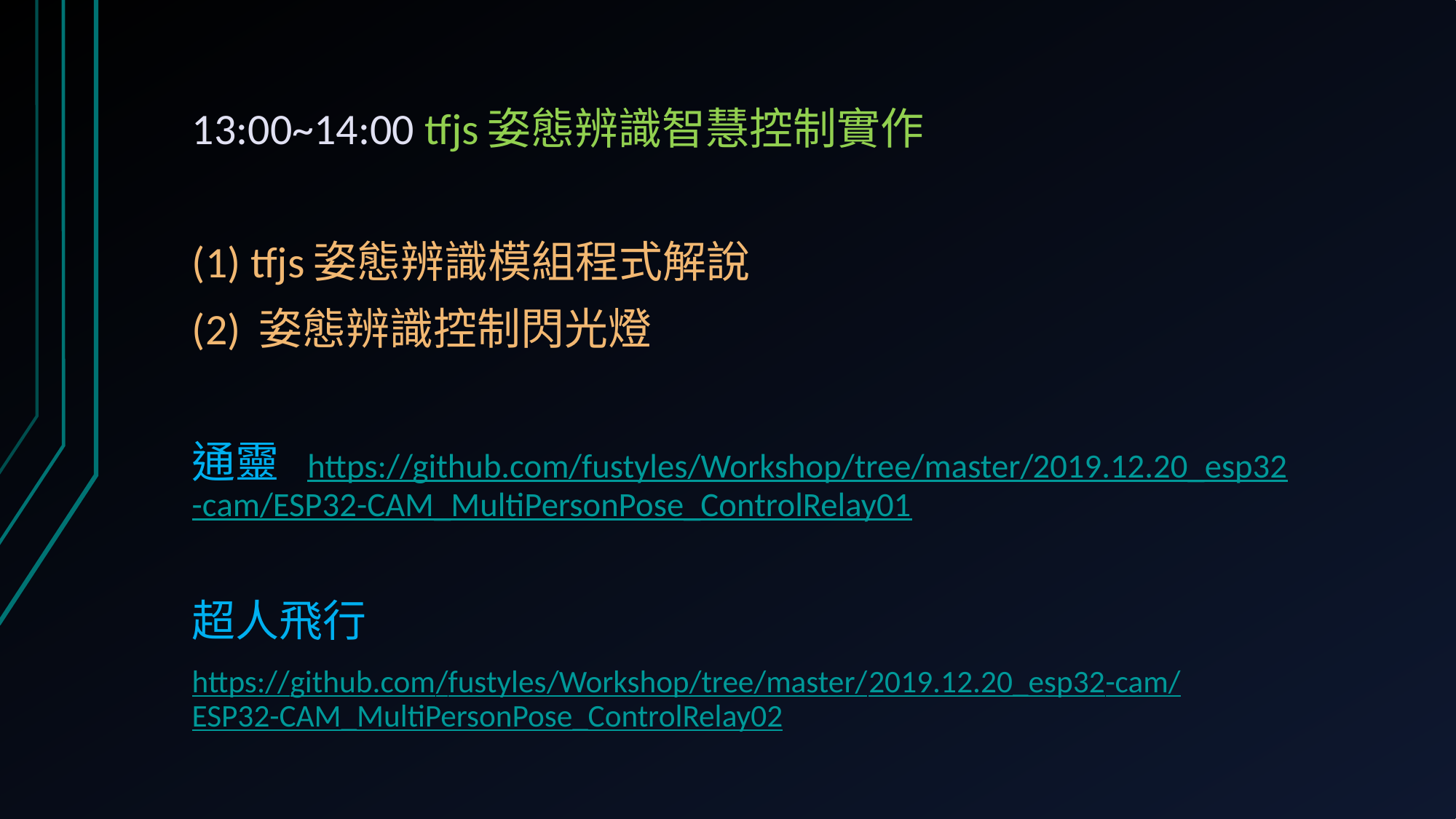

13:00~14:00 tfjs姿態辨識智慧控制實作

(1) tfjs姿態辨識模組程式解說
(2) 姿態辨識控制閃光燈

通靈  https://github.com/fustyles/Workshop/tree/master/2019.12.20_esp32-cam/ESP32-CAM_MultiPersonPose_ControlRelay01

超人飛行
https://github.com/fustyles/Workshop/tree/master/2019.12.20_esp32-cam/ESP32-CAM_MultiPersonPose_ControlRelay02